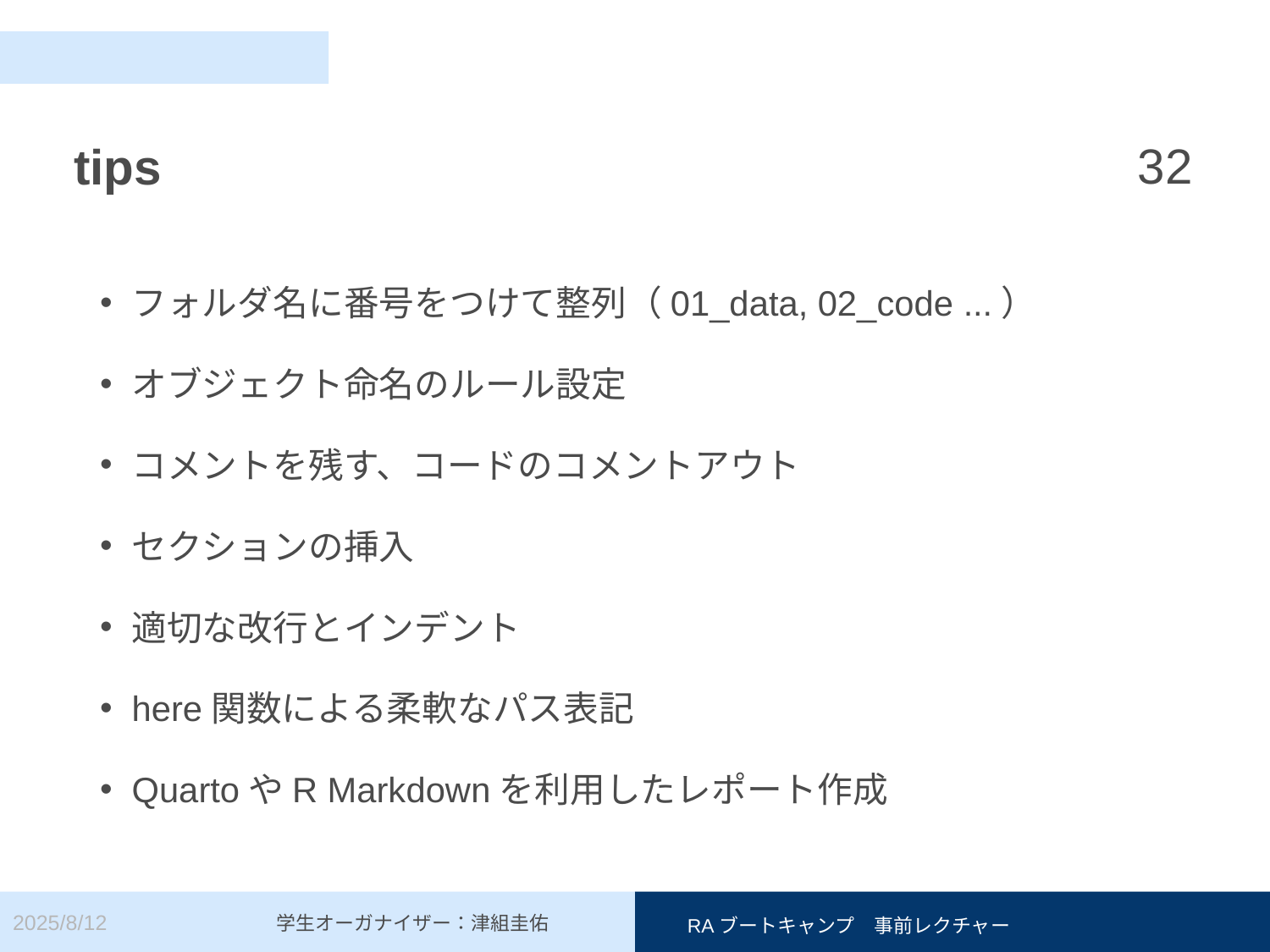

32
# tips
フォルダ名に番号をつけて整列（01_data, 02_code ...）
オブジェクト命名のルール設定
コメントを残す、コードのコメントアウト
セクションの挿入
適切な改行とインデント
here関数による柔軟なパス表記
QuartoやR Markdownを利用したレポート作成
2025/8/12
　RAブートキャンプ　事前レクチャー